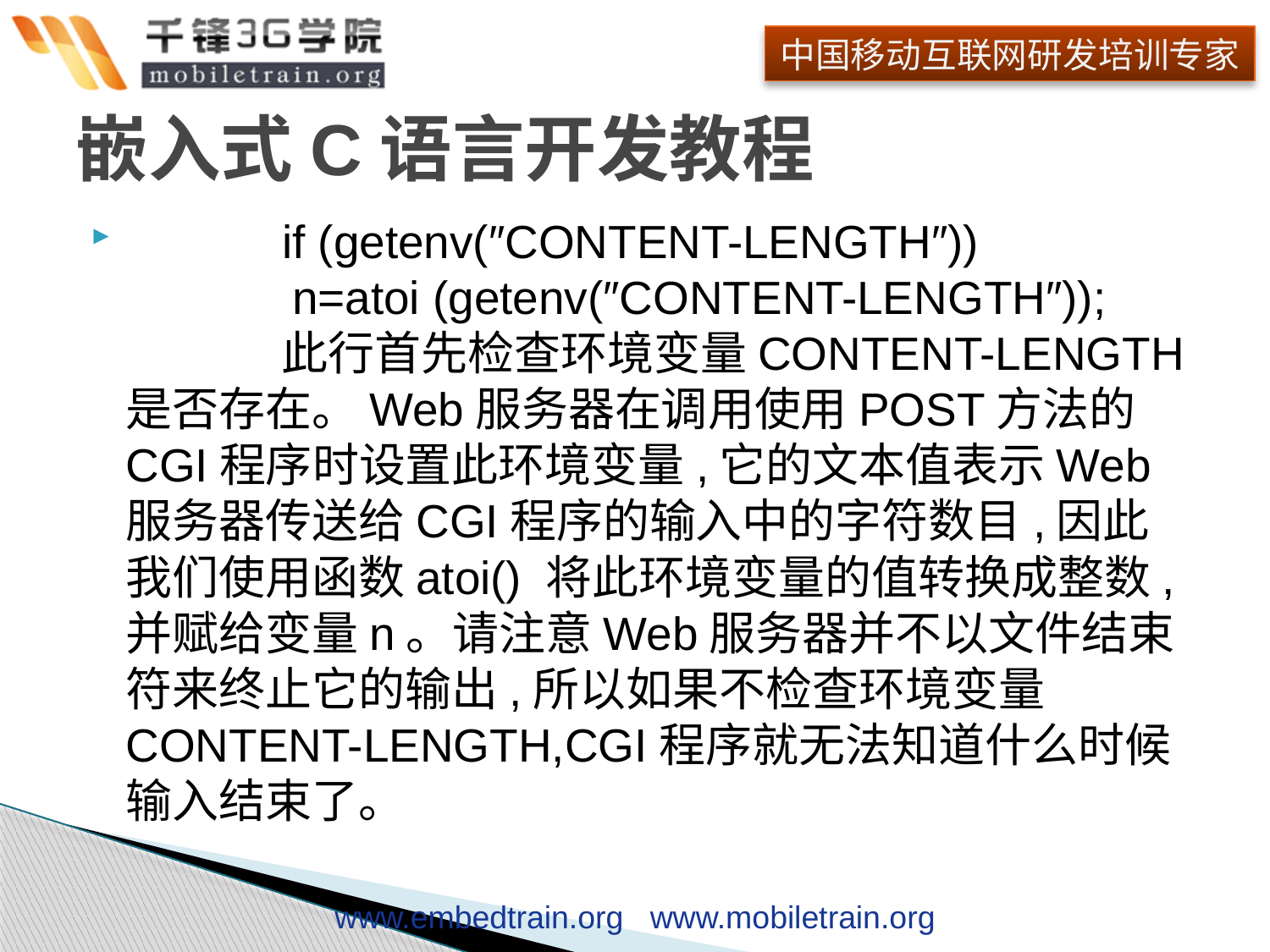

# 嵌入式C语言开发教程
    　　if (getenv(″CONTENT-LENGTH″))
    　　n=atoi (getenv(″CONTENT-LENGTH″));
    　　此行首先检查环境变量CONTENT-LENGTH是否存在。Web服务器在调用使用POST方法的CGI程序时设置此环境变量,它的文本值表示Web服务器传送给CGI程序的输入中的字符数目,因此我们使用函数atoi() 将此环境变量的值转换成整数,并赋给变量n。请注意Web服务器并不以文件结束符来终止它的输出,所以如果不检查环境变量CONTENT-LENGTH,CGI程序就无法知道什么时候输入结束了。